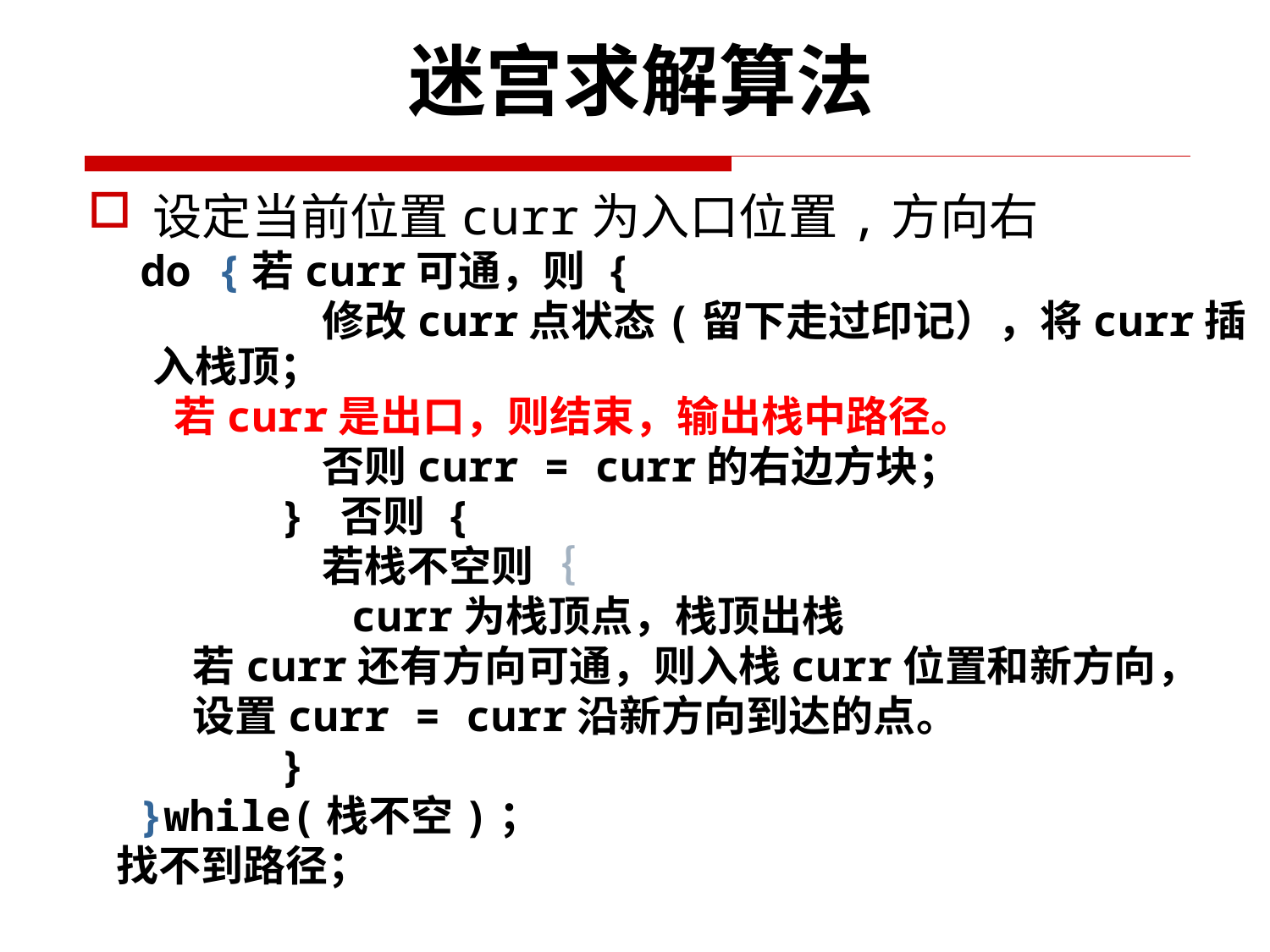

迷宫求解算法
设定当前位置curr为入口位置,方向右
　do {若curr可通，则 {
		　修改curr点状态(留下走过印记），将curr插入栈顶；
        若curr是出口，则结束，输出栈中路径。
		　否则curr = curr的右边方块；
		} 否则 {
		　若栈不空则｛
		　  curr为栈顶点，栈顶出栈
          若curr还有方向可通，则入栈curr位置和新方向，
          设置curr = curr沿新方向到达的点。
		}
  }while(栈不空)；
  找不到路径；